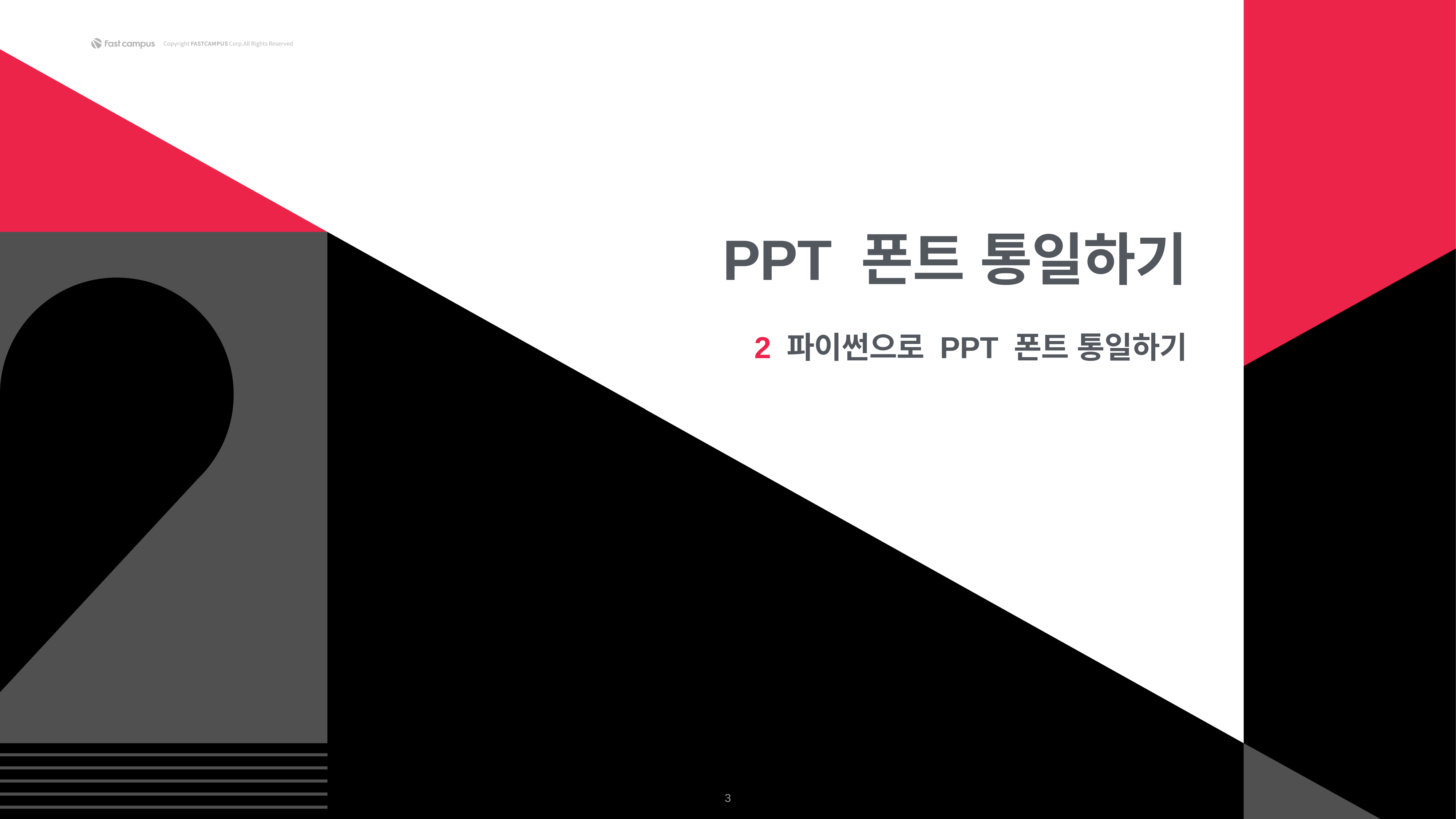

PPT 폰트 통일하기

2 파이썬으로 PPT 폰트 통일하기
3